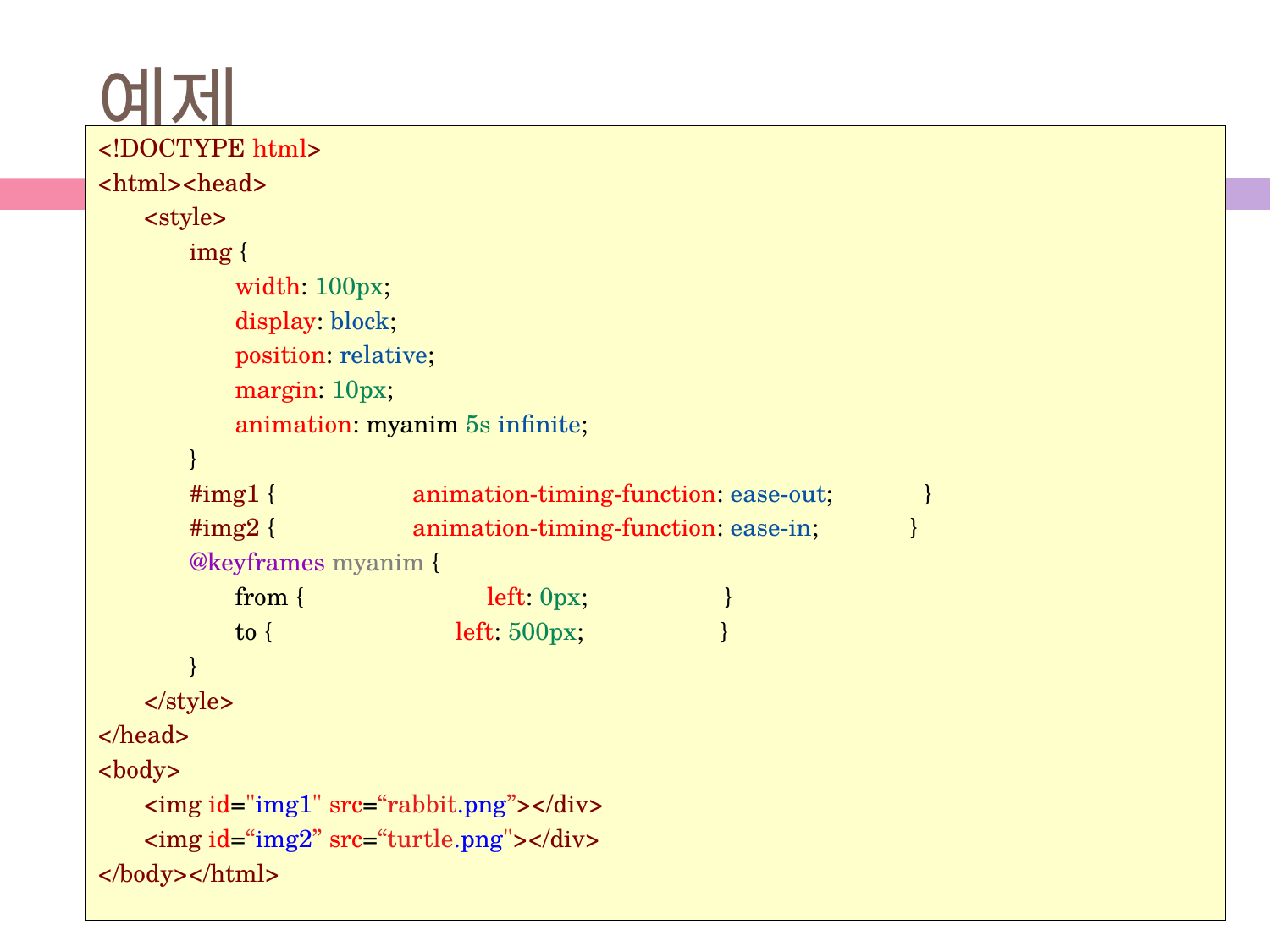

# 예제
<!DOCTYPE html>
<html><head>
      <style>
            img {
                  width: 100px;
                  display: block;
                  position: relative;
                  margin: 10px;
                  animation: myanim 5s infinite;
            }
            #img1 {                  animation-timing-function: ease-out;            }
            #img2 {                  animation-timing-function: ease-in;            }
            @keyframes myanim {
                  from {                        left: 0px;                  }
                  to {                        left: 500px;                  }
            }
      </style>
</head>
<body>
      <img id="img1" src=“rabbit.png”></div>
      <img id=“img2” src=“turtle.png"></div>
</body></html>